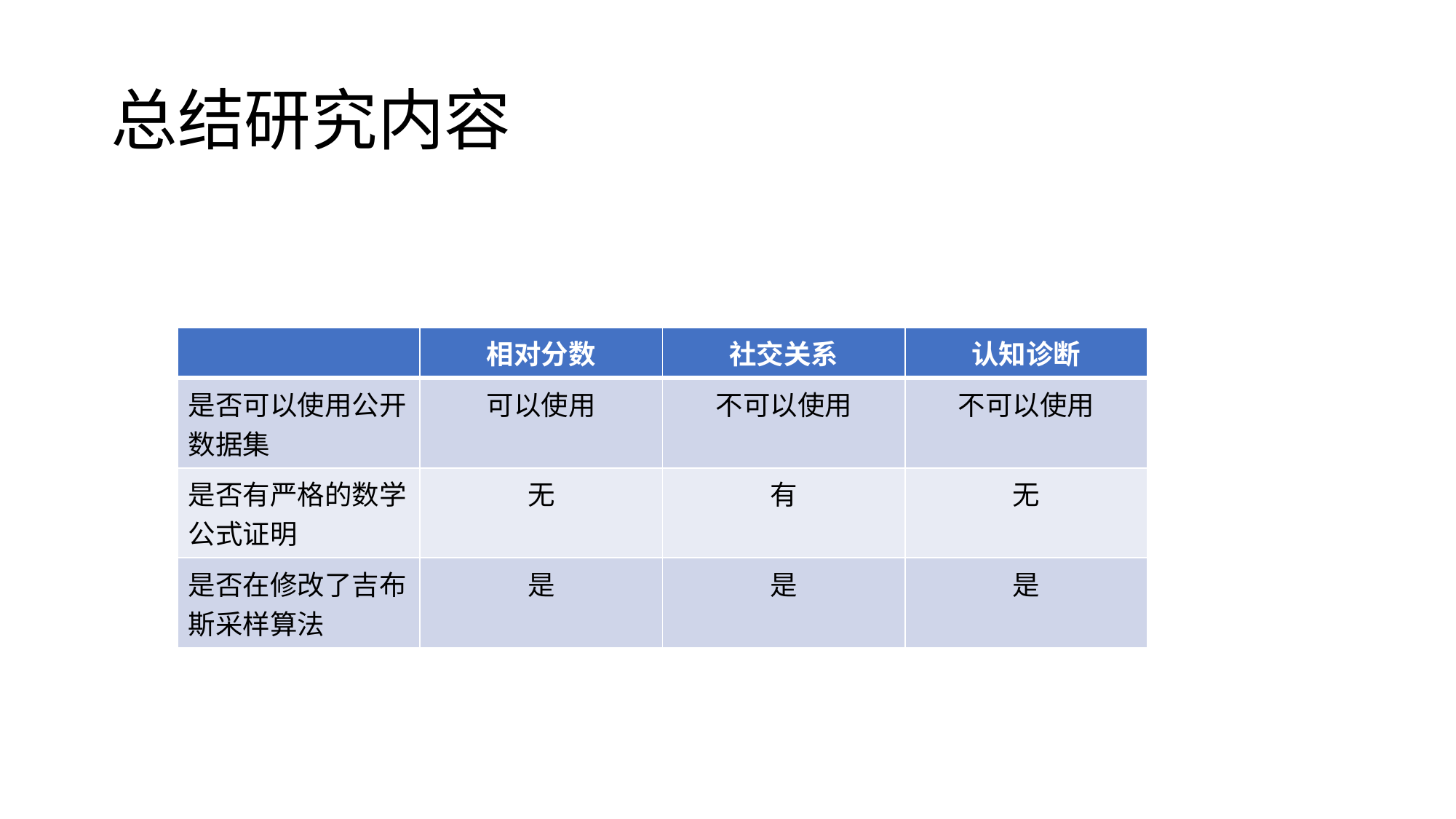

# 总结研究内容
|  | 相对分数 | 社交关系 | 认知诊断 |
| --- | --- | --- | --- |
| 是否可以使用公开数据集 | 可以使用 | 不可以使用 | 不可以使用 |
| 是否有严格的数学公式证明 | 无 | 有 | 无 |
| 是否在修改了吉布斯采样算法 | 是 | 是 | 是 |